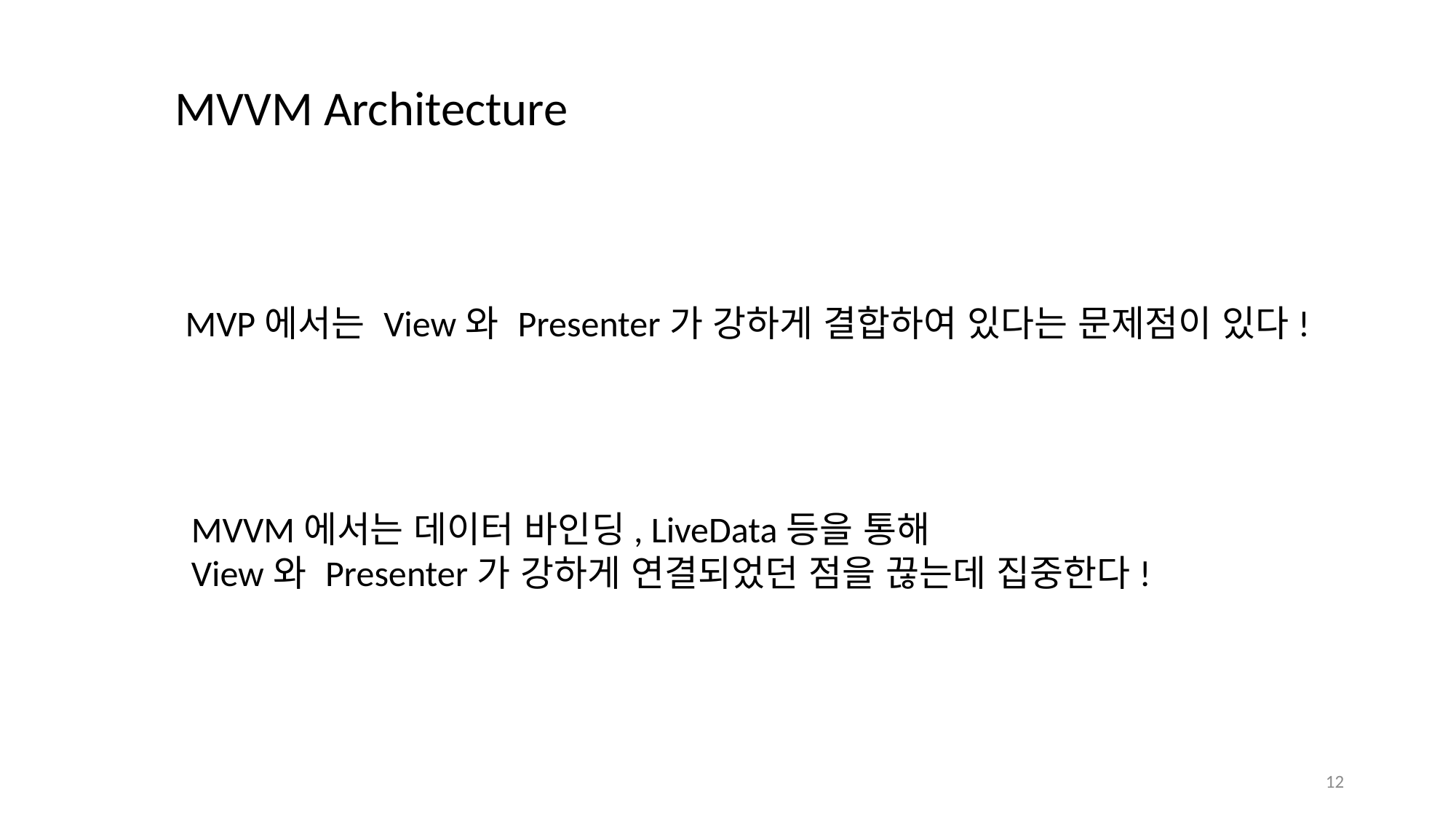

MVVM Architecture
MVP에서는 View와 Presenter가 강하게 결합하여 있다는 문제점이 있다!
MVVM에서는 데이터 바인딩, LiveData등을 통해
View와 Presenter가 강하게 연결되었던 점을 끊는데 집중한다!
12